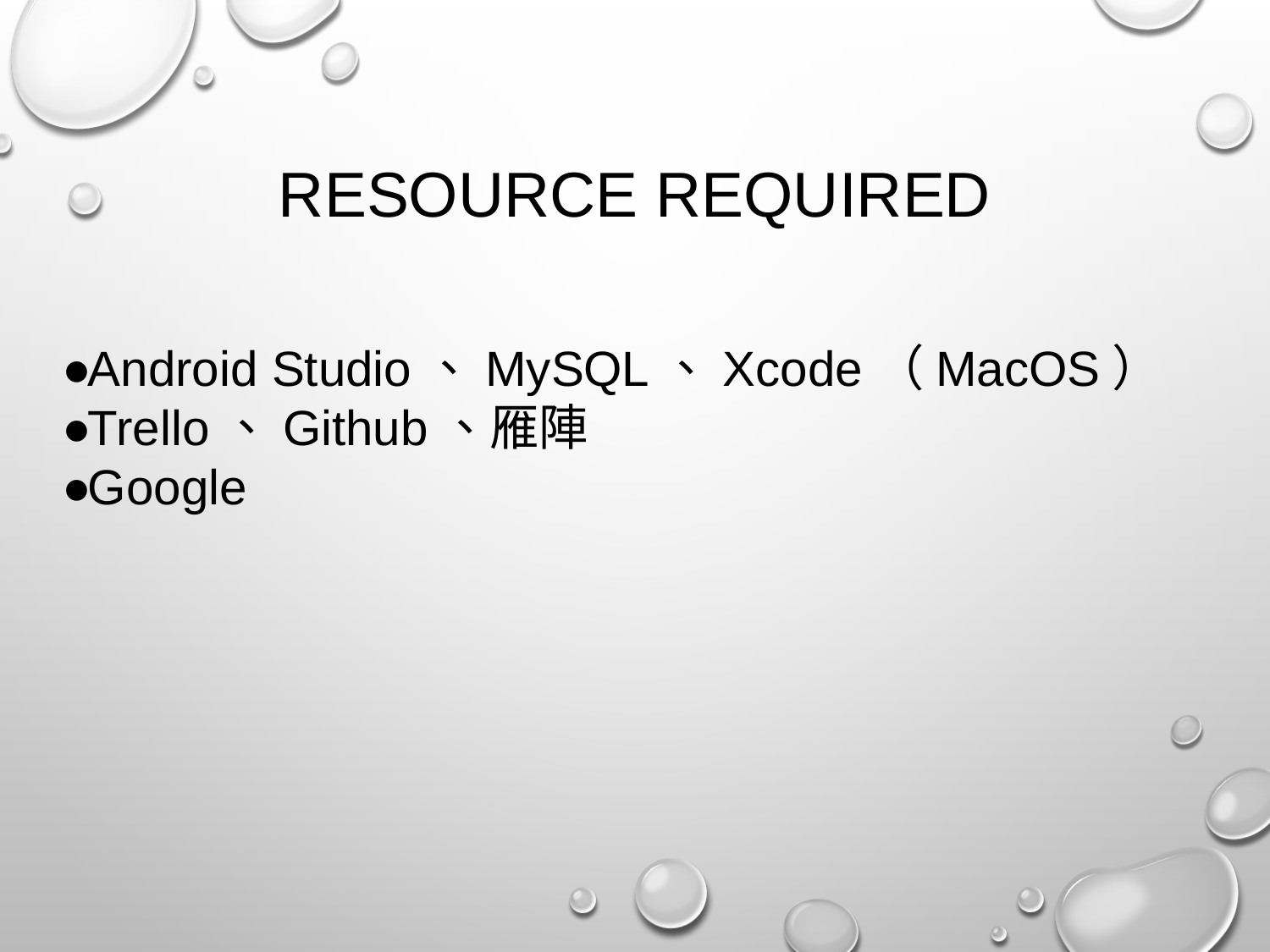

# Resource Required
⦁Android Studio、MySQL、Xcode（MacOS）
⦁Trello、Github、雁陣
⦁Google